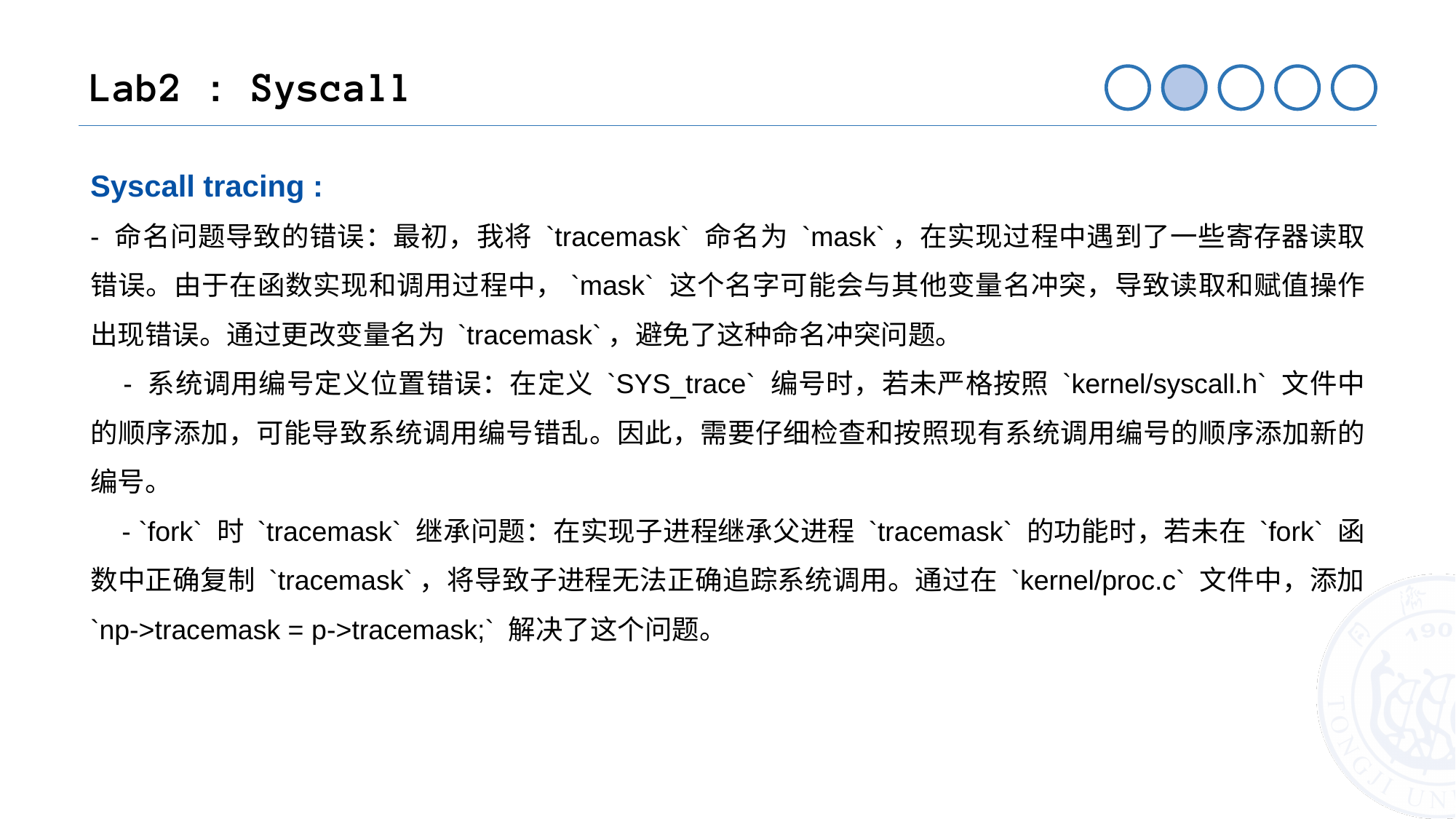

Lab2 : Syscall

Syscall tracing :
- 命名问题导致的错误：最初，我将 `tracemask` 命名为 `mask`，在实现过程中遇到了一些寄存器读取错误。由于在函数实现和调用过程中，`mask` 这个名字可能会与其他变量名冲突，导致读取和赋值操作出现错误。通过更改变量名为 `tracemask`，避免了这种命名冲突问题。
    - 系统调用编号定义位置错误：在定义 `SYS_trace` 编号时，若未严格按照 `kernel/syscall.h` 文件中的顺序添加，可能导致系统调用编号错乱。因此，需要仔细检查和按照现有系统调用编号的顺序添加新的编号。
    - `fork` 时 `tracemask` 继承问题：在实现子进程继承父进程 `tracemask` 的功能时，若未在 `fork` 函数中正确复制 `tracemask`，将导致子进程无法正确追踪系统调用。通过在 `kernel/proc.c` 文件中，添加 `np->tracemask = p->tracemask;` 解决了这个问题。